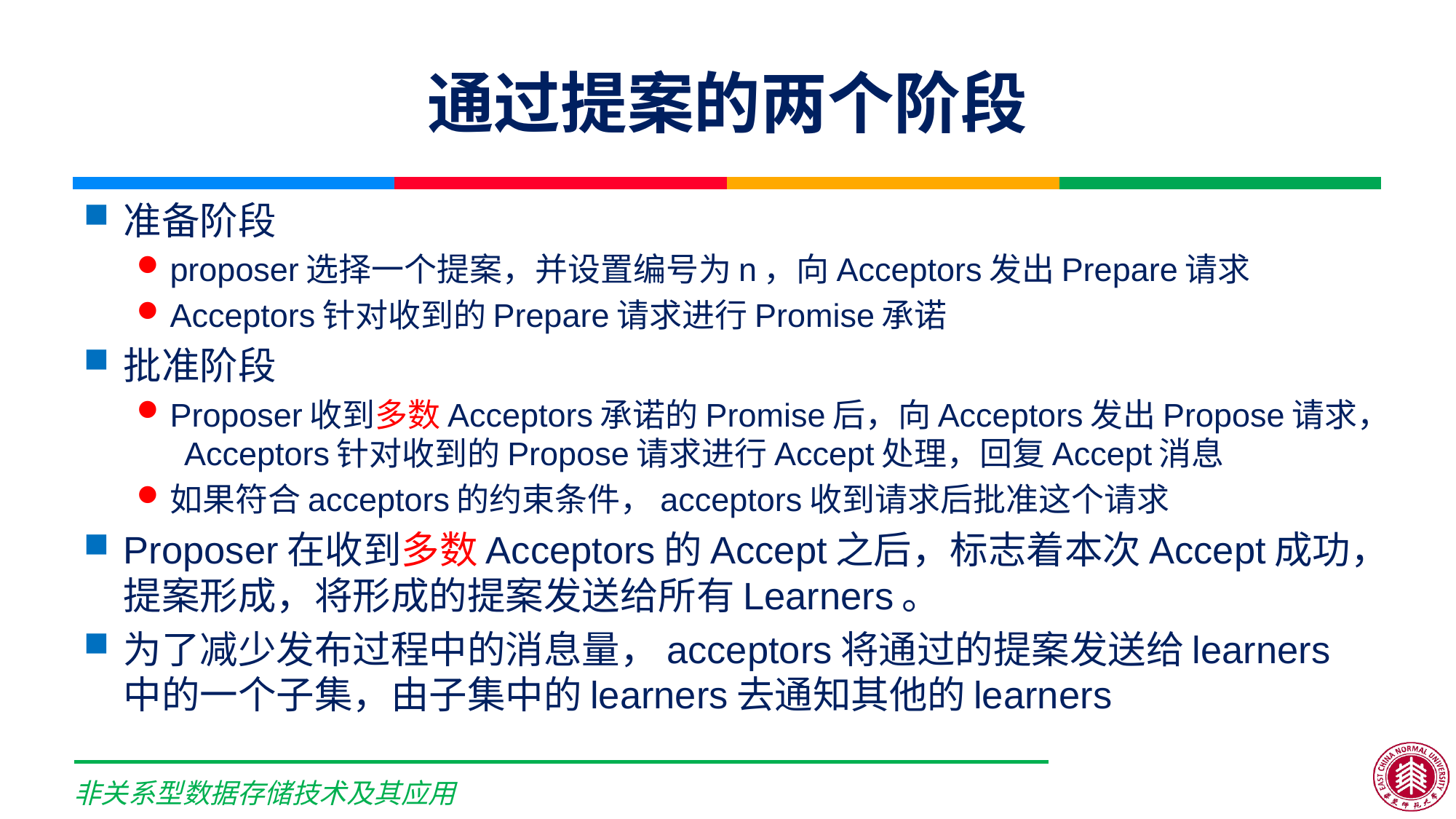

# 通过提案的两个阶段
准备阶段
proposer选择一个提案，并设置编号为n，向Acceptors发出Prepare请求
Acceptors针对收到的Prepare请求进行Promise承诺
批准阶段
Proposer收到多数Acceptors承诺的Promise后，向Acceptors发出Propose请求， Acceptors针对收到的Propose请求进行Accept处理，回复Accept消息
如果符合acceptors的约束条件，acceptors收到请求后批准这个请求
Proposer在收到多数Acceptors的Accept之后，标志着本次Accept成功，提案形成，将形成的提案发送给所有Learners。
为了减少发布过程中的消息量，acceptors将通过的提案发送给learners中的一个子集，由子集中的learners去通知其他的learners